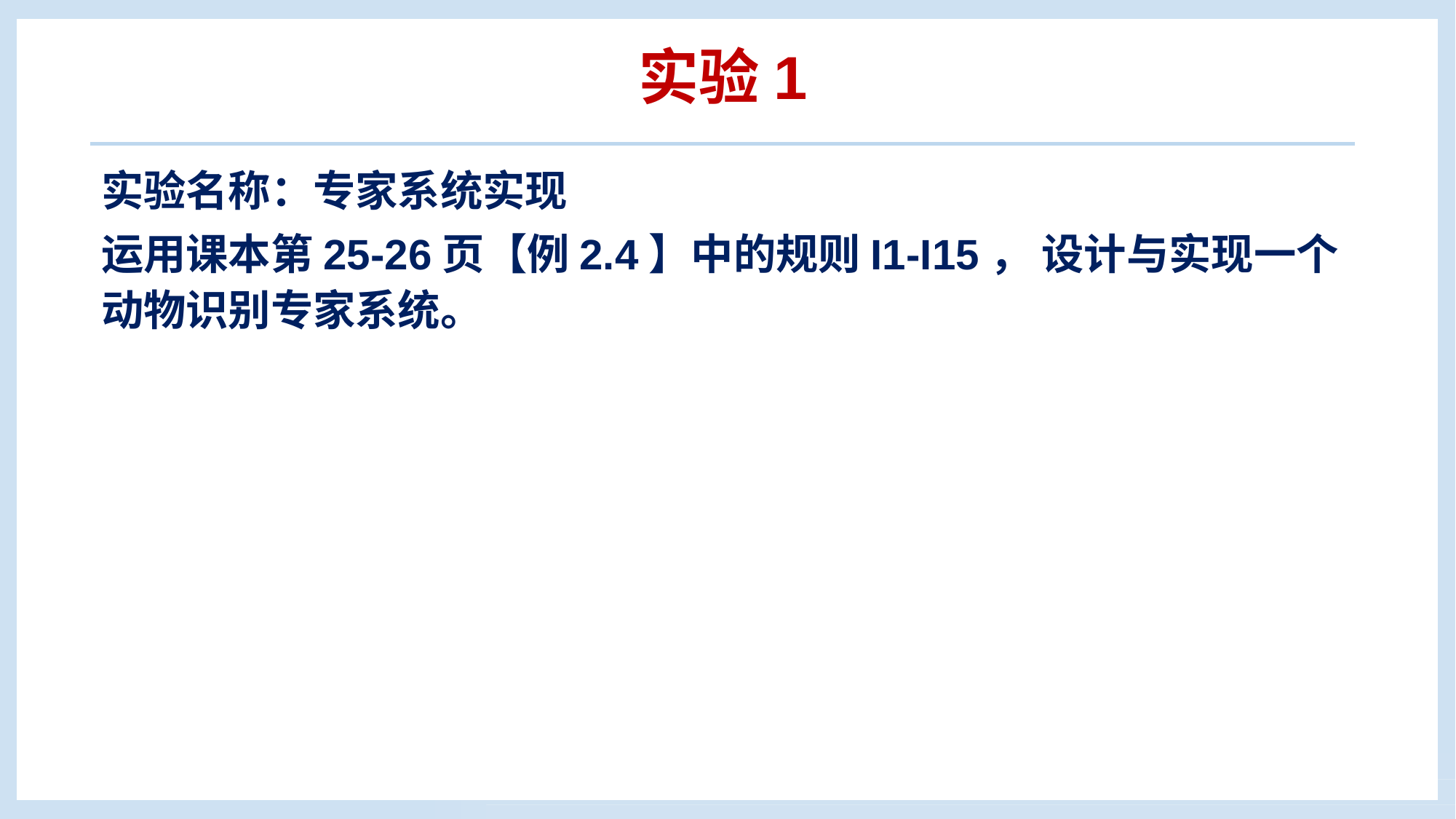

# 实验1
实验名称：专家系统实现
运用课本第25-26页【例2.4】中的规则I1-I15， 设计与实现一个动物识别专家系统。